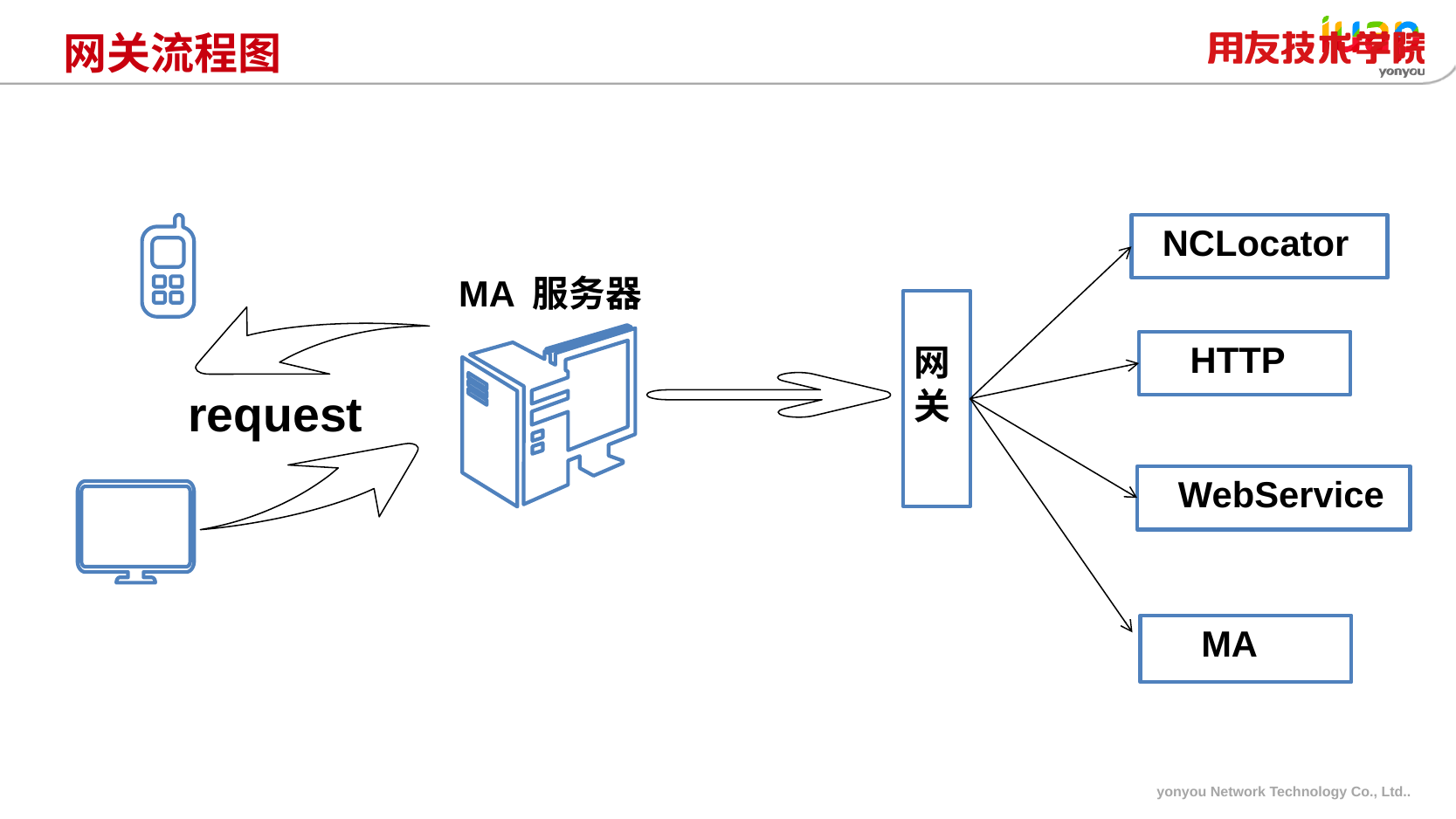

# 网关流程图
  NCLocator

MA 服务器

网关

    HTTP

request

   WebService

     MA